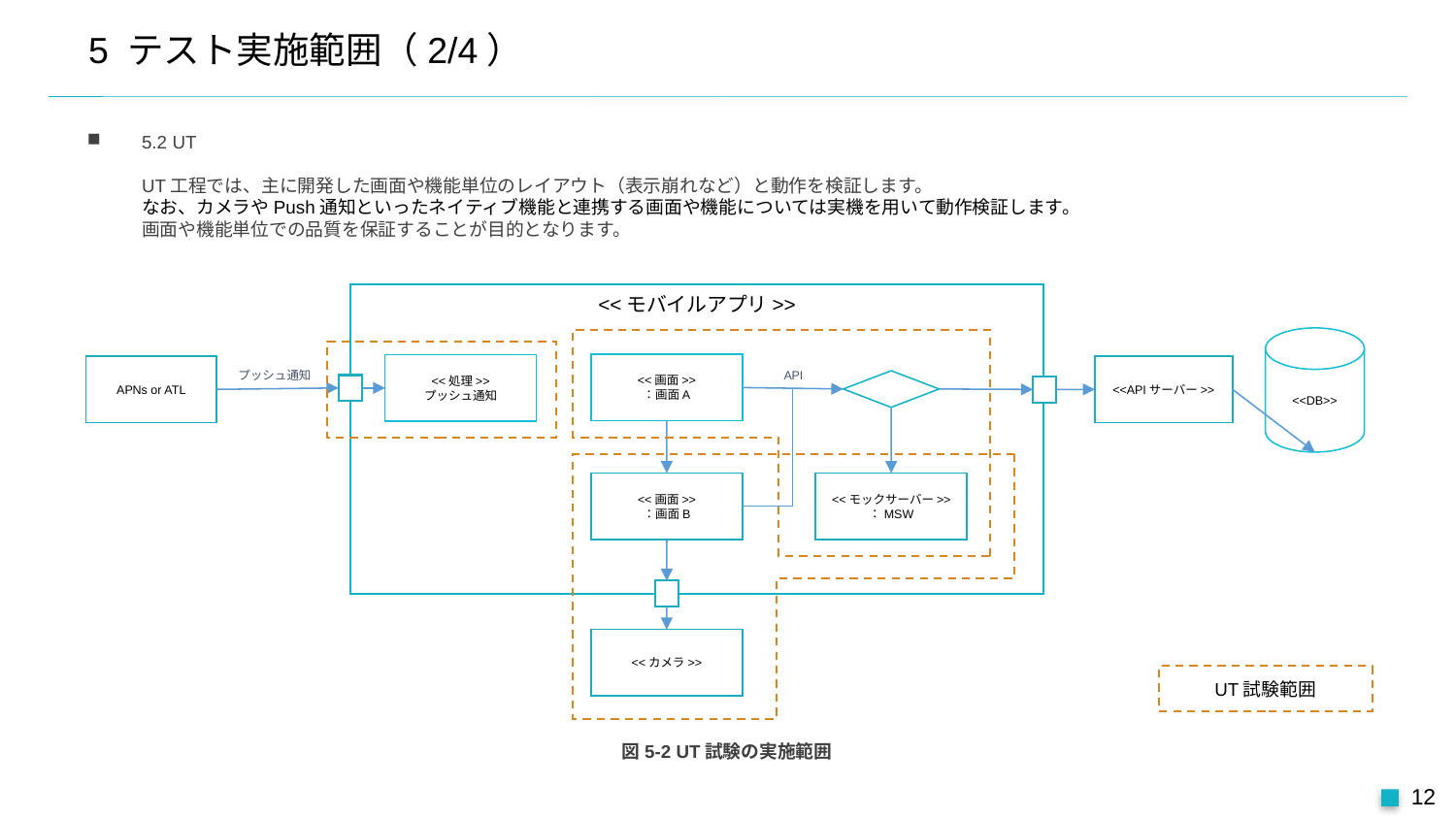

# 5 テスト実施範囲（2/4）
5.2 UT
UT工程では、主に開発した画面や機能単位のレイアウト（表示崩れなど）と動作を検証します。
なお、カメラやPush通知といったネイティブ機能と連携する画面や機能については実機を用いて動作検証します。
画面や機能単位での品質を保証することが目的となります。

<<モバイルアプリ>>
<<DB>>

<<画面>>
：画面A
<<処理>>
プッシュ通知
APNs or ATL
<<APIサーバー>>
プッシュ通知
API

<<画面>>
：画面B
<<モックサーバー>>
：MSW

<<カメラ>>
UT試験範囲
図5-2 UT試験の実施範囲